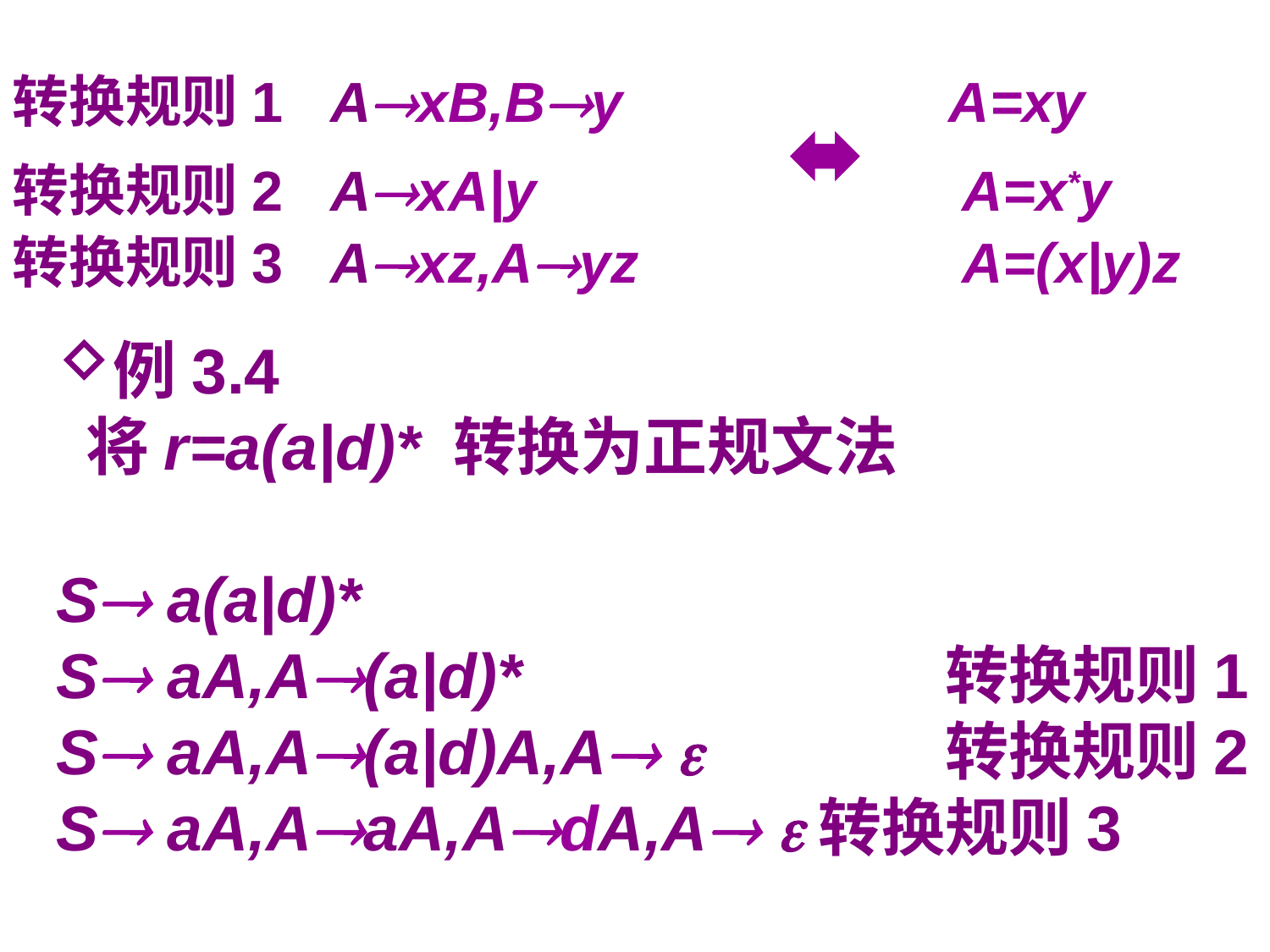

转换规则1   A→xB,B→y                     A=xy
转换规则2   A→xA|y	     		    A=x*y
转换规则3   A→xz,A→yz		            A=(x|y)z

例3.4
 将r=a(a|d)* 转换为正规文法

S→ a(a|d)*
S→ aA,A→(a|d)*				转换规则1
S→ aA,A→(a|d)A,A→ ε		转换规则2
S→ aA,A→aA,A→dA,A→ ε	转换规则3